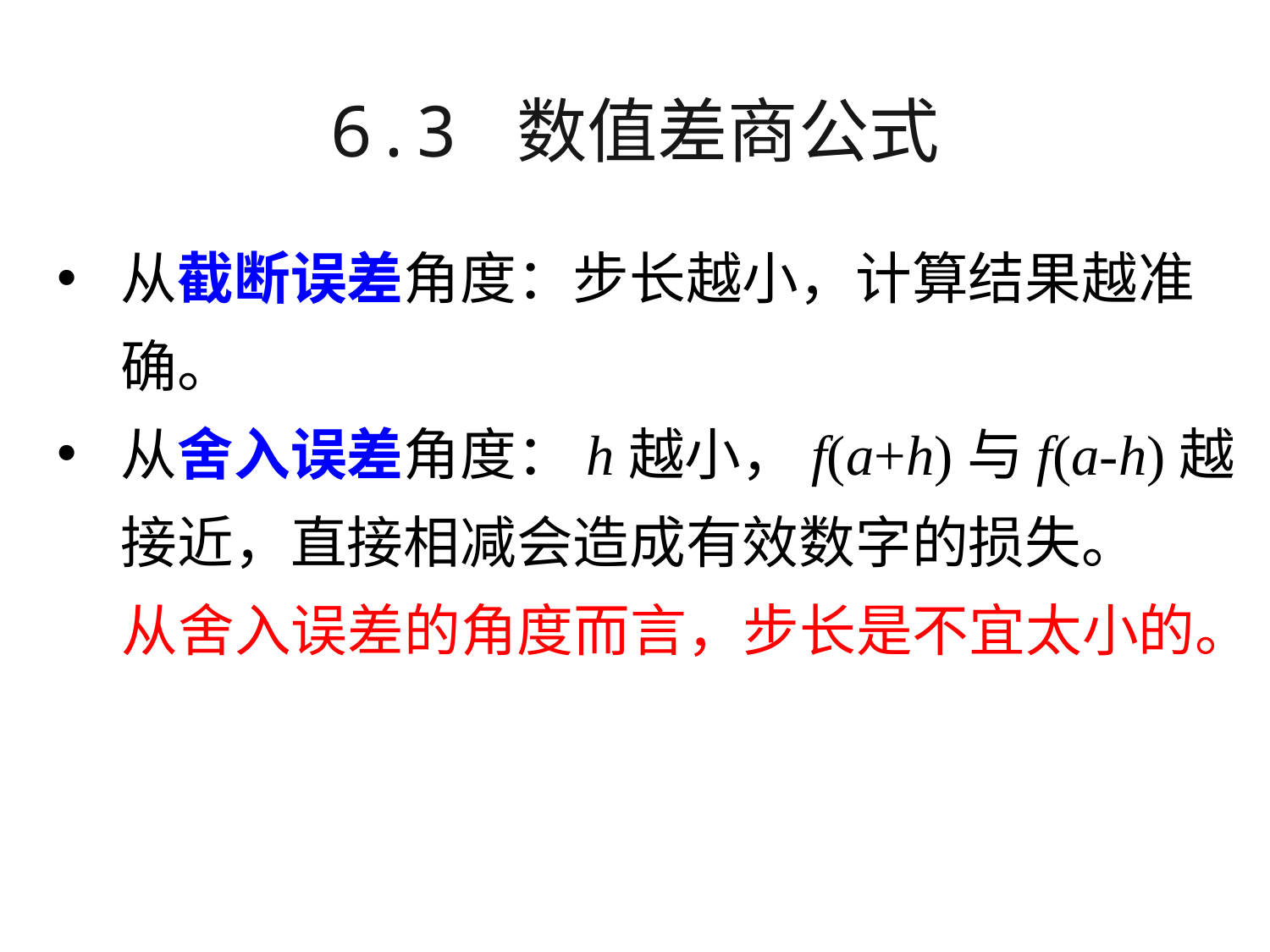

6.3 数值差商公式
从截断误差角度：步长越小，计算结果越准确。
从舍入误差角度：h越小，f(a+h)与f(a-h)越接近，直接相减会造成有效数字的损失。
    从舍入误差的角度而言，步长是不宜太小的。